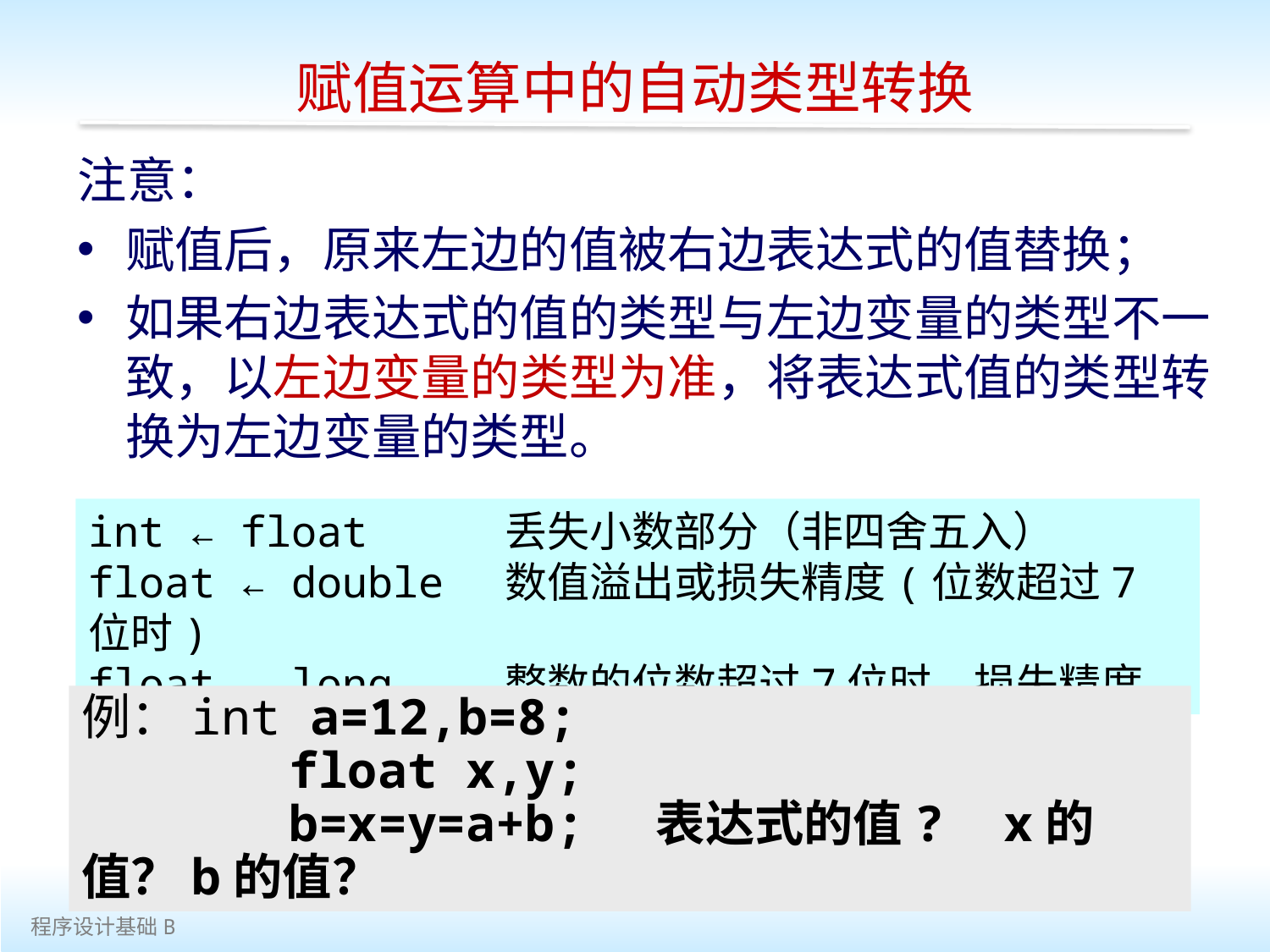

赋值运算中的自动类型转换
注意：
赋值后，原来左边的值被右边表达式的值替换；
如果右边表达式的值的类型与左边变量的类型不一致，以左边变量的类型为准，将表达式值的类型转换为左边变量的类型。

int ← float     丢失小数部分（非四舍五入）
float ← double  数值溢出或损失精度(位数超过7位时)
float ← long    整数的位数超过7位时，损失精度
例：int a=12,b=8;
       float x,y;
       b=x=y=a+b;  表达式的值?  x的值？b的值？